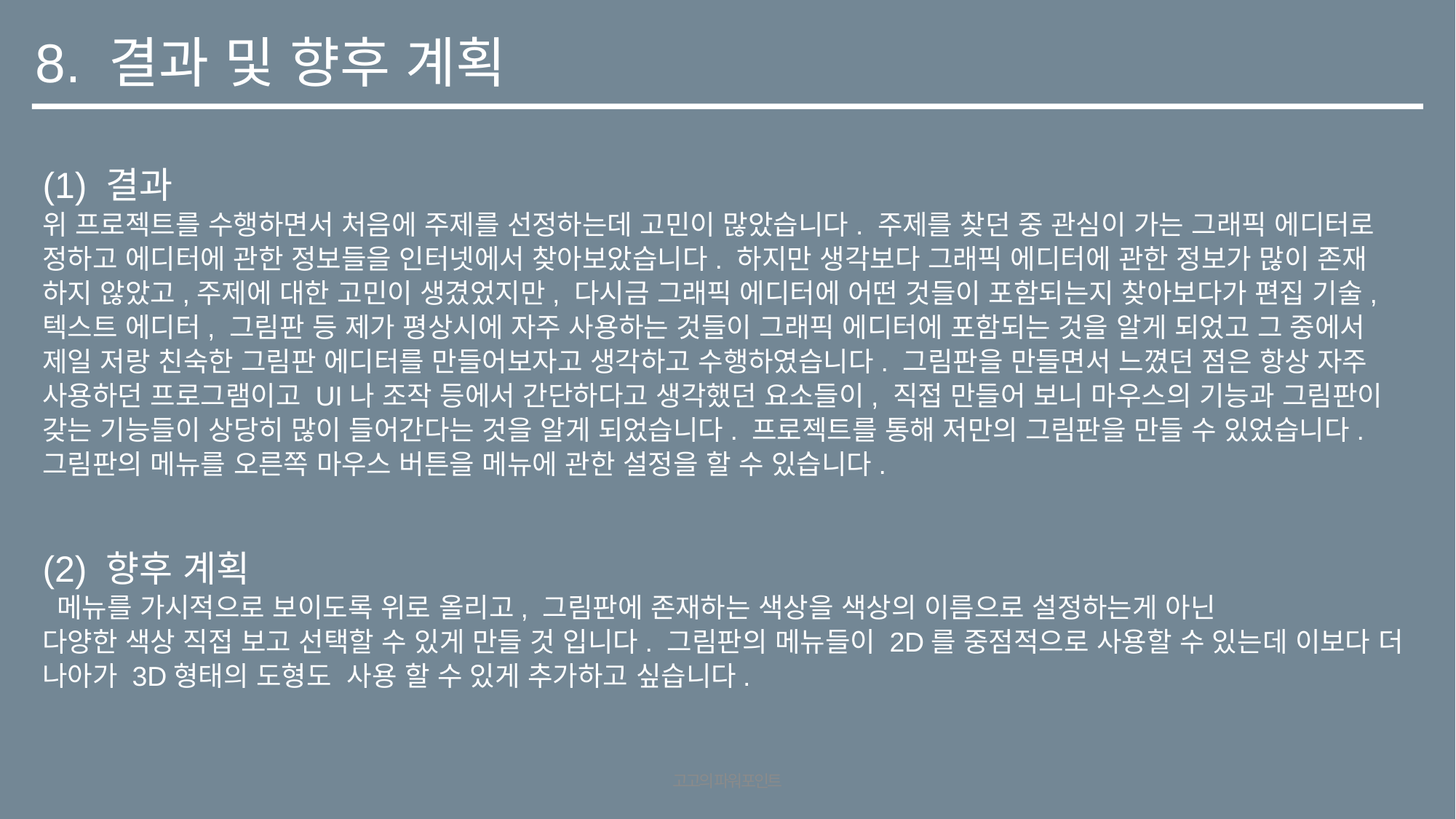

8. 결과 및 향후 계획
(1) 결과
위 프로젝트를 수행하면서 처음에 주제를 선정하는데 고민이 많았습니다. 주제를 찾던 중 관심이 가는 그래픽 에디터로 정하고 에디터에 관한 정보들을 인터넷에서 찾아보았습니다. 하지만 생각보다 그래픽 에디터에 관한 정보가 많이 존재 하지 않았고,주제에 대한 고민이 생겼었지만, 다시금 그래픽 에디터에 어떤 것들이 포함되는지 찾아보다가 편집 기술, 텍스트 에디터, 그림판 등 제가 평상시에 자주 사용하는 것들이 그래픽 에디터에 포함되는 것을 알게 되었고 그 중에서 제일 저랑 친숙한 그림판 에디터를 만들어보자고 생각하고 수행하였습니다. 그림판을 만들면서 느꼈던 점은 항상 자주 사용하던 프로그램이고 UI나 조작 등에서 간단하다고 생각했던 요소들이, 직접 만들어 보니 마우스의 기능과 그림판이 갖는 기능들이 상당히 많이 들어간다는 것을 알게 되었습니다. 프로젝트를 통해 저만의 그림판을 만들 수 있었습니다. 그림판의 메뉴를 오른쪽 마우스 버튼을 메뉴에 관한 설정을 할 수 있습니다.

(2) 향후 계획
 메뉴를 가시적으로 보이도록 위로 올리고, 그림판에 존재하는 색상을 색상의 이름으로 설정하는게 아닌
다양한 색상 직접 보고 선택할 수 있게 만들 것 입니다. 그림판의 메뉴들이 2D를 중점적으로 사용할 수 있는데 이보다 더 나아가 3D형태의 도형도  사용 할 수 있게 추가하고 싶습니다.
고고의 파워포인트